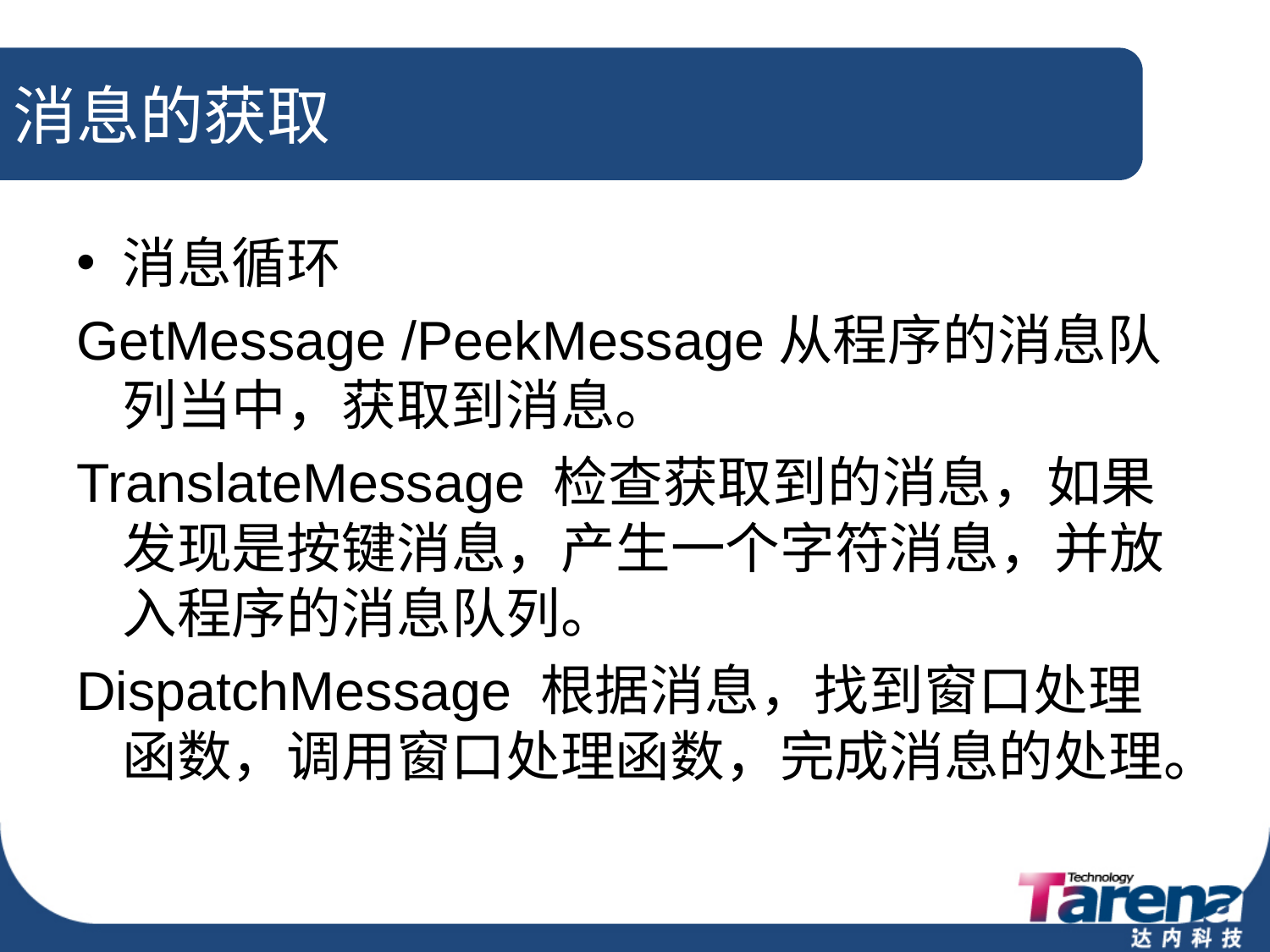

# 消息的获取
消息循环
GetMessage /PeekMessage从程序的消息队列当中，获取到消息。
TranslateMessage 检查获取到的消息，如果发现是按键消息，产生一个字符消息，并放入程序的消息队列。
DispatchMessage 根据消息，找到窗口处理函数，调用窗口处理函数，完成消息的处理。